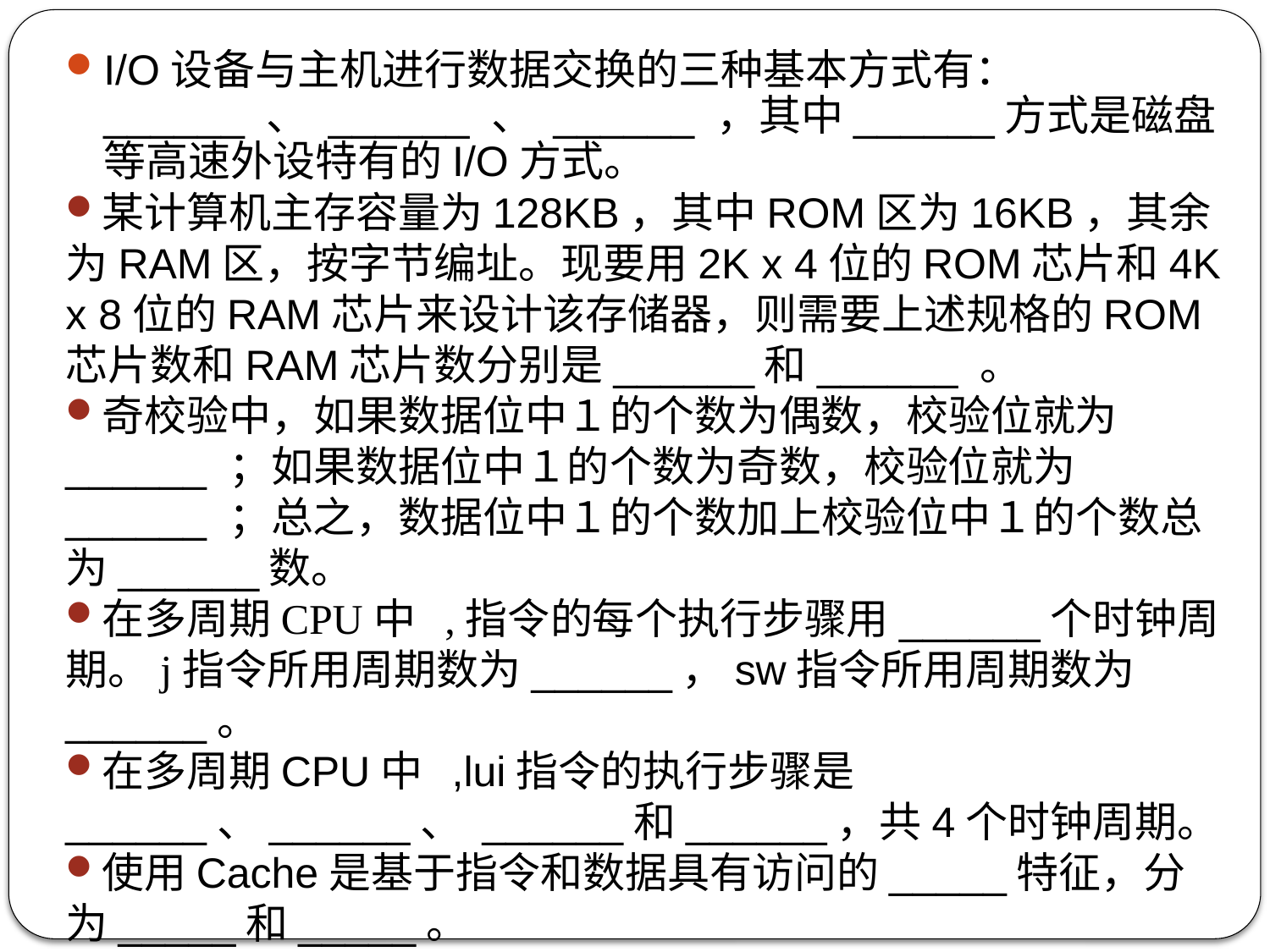

I/O设备与主机进行数据交换的三种基本方式有： ______ 、 ______ 、 ______ ，其中______方式是磁盘等高速外设特有的I/O方式。
某计算机主存容量为128KB，其中ROM区为16KB，其余为RAM区，按字节编址。现要用2K x 4位的ROM芯片和4K x 8位的RAM芯片来设计该存储器，则需要上述规格的ROM芯片数和RAM芯片数分别是______和______ 。
奇校验中，如果数据位中１的个数为偶数，校验位就为______ ；如果数据位中１的个数为奇数，校验位就为______ ；总之，数据位中１的个数加上校验位中１的个数总为______数。
在多周期CPU中  ,指令的每个执行步骤用______个时钟周期。j指令所用周期数为______，sw指令所用周期数为______。
在多周期CPU中  ,lui指令的执行步骤是______、______、 ______和______，共4个时钟周期。
使用Cache是基于指令和数据具有访问的_____特征，分为_____和_____。